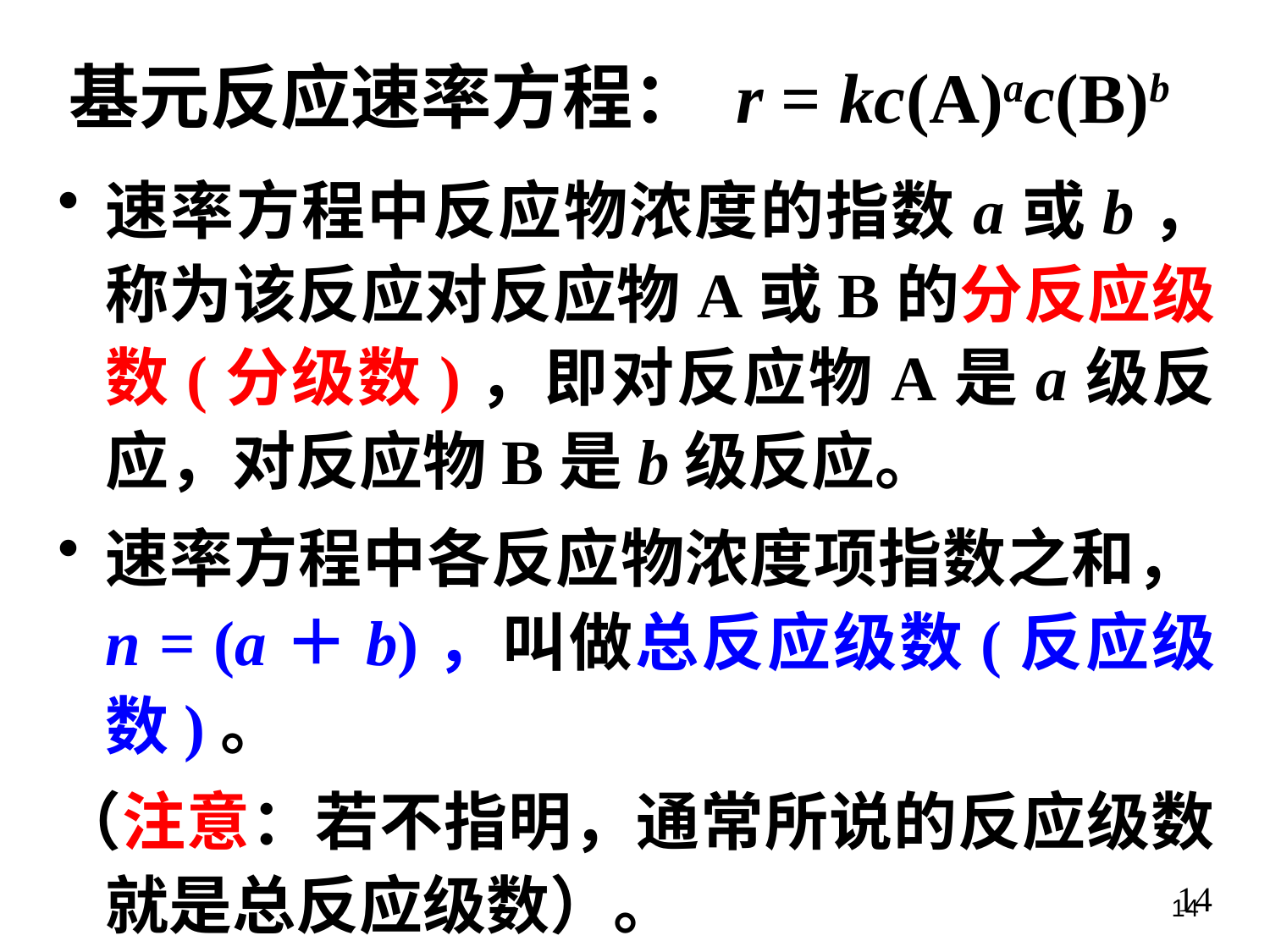

基元反应速率方程： r = kc(A)ac(B)b
速率方程中反应物浓度的指数a或b，称为该反应对反应物A或B的分反应级数(分级数)，即对反应物A是a级反应，对反应物B是b级反应。
速率方程中各反应物浓度项指数之和，n = (a＋b)，叫做总反应级数(反应级数)。
（注意：若不指明，通常所说的反应级数就是总反应级数）。
14